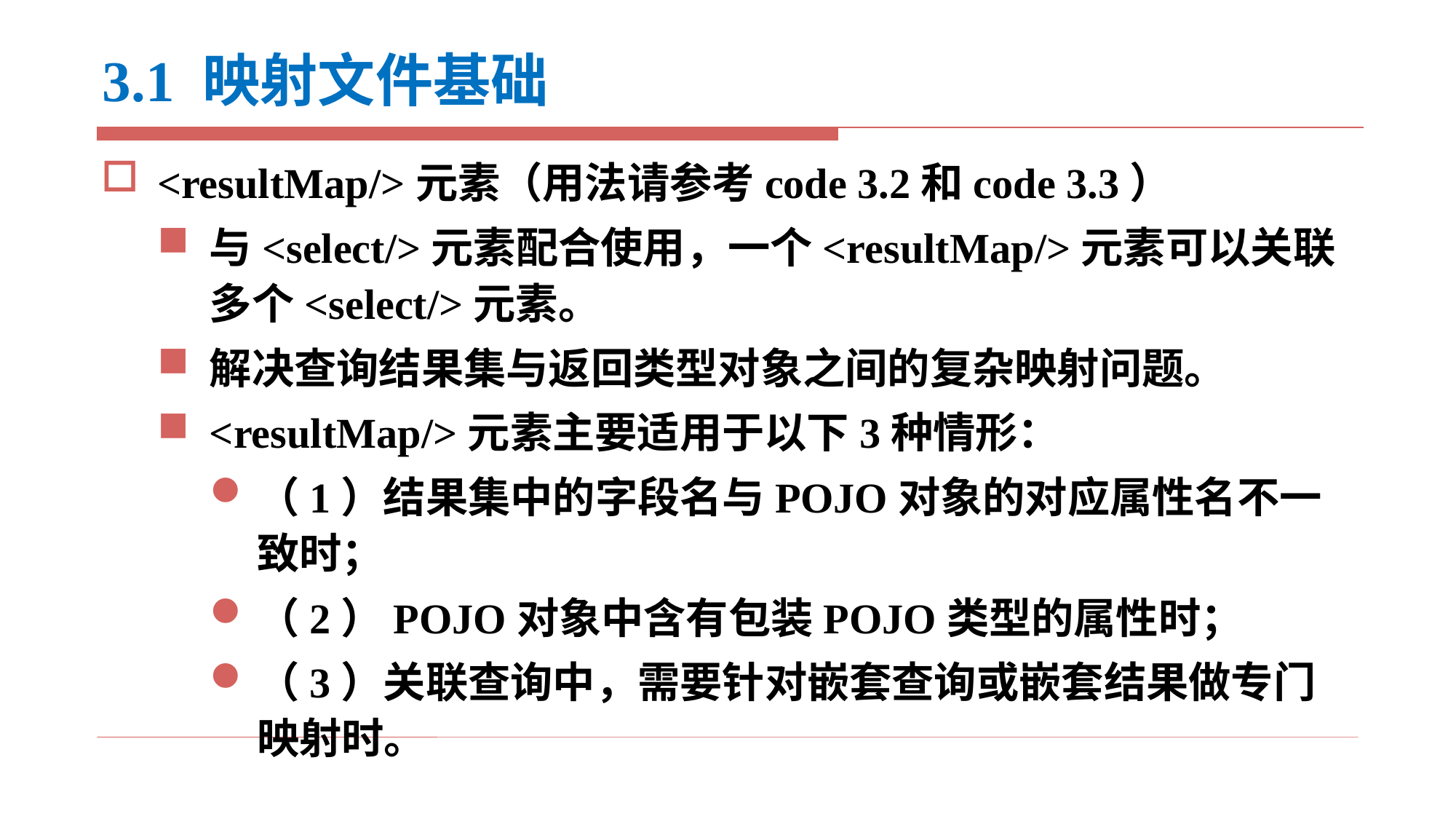

# 3.1 映射文件基础
<resultMap/>元素（用法请参考code 3.2和code 3.3）
与<select/>元素配合使用，一个<resultMap/>元素可以关联多个<select/>元素。
解决查询结果集与返回类型对象之间的复杂映射问题。
<resultMap/>元素主要适用于以下3种情形：
（1）结果集中的字段名与POJO对象的对应属性名不一致时；
（2）POJO对象中含有包装POJO类型的属性时；
（3）关联查询中，需要针对嵌套查询或嵌套结果做专门映射时。
7